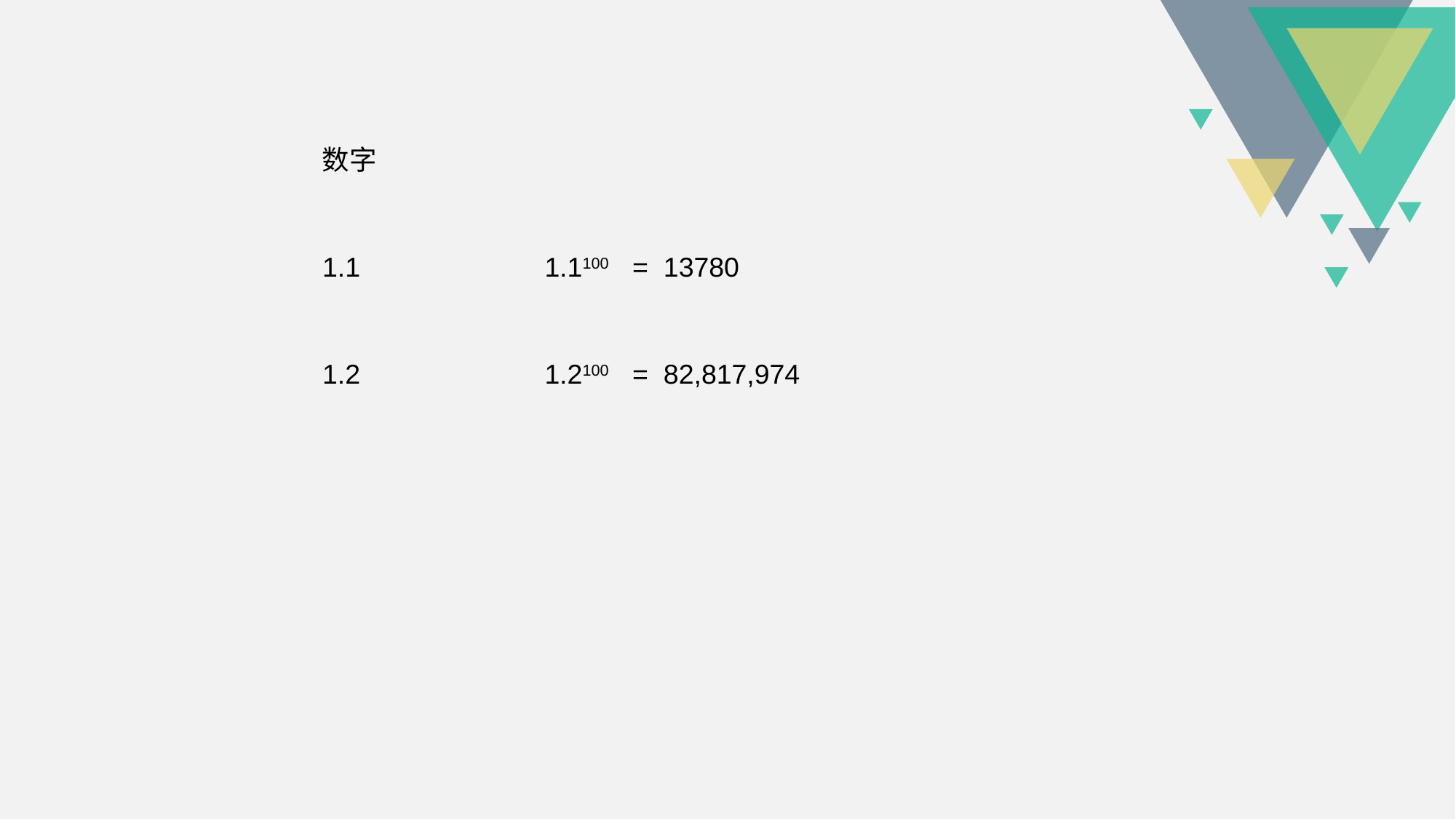

数字

1.1
1.1100
=  13780

1.2
1.2100
=  82,817,974